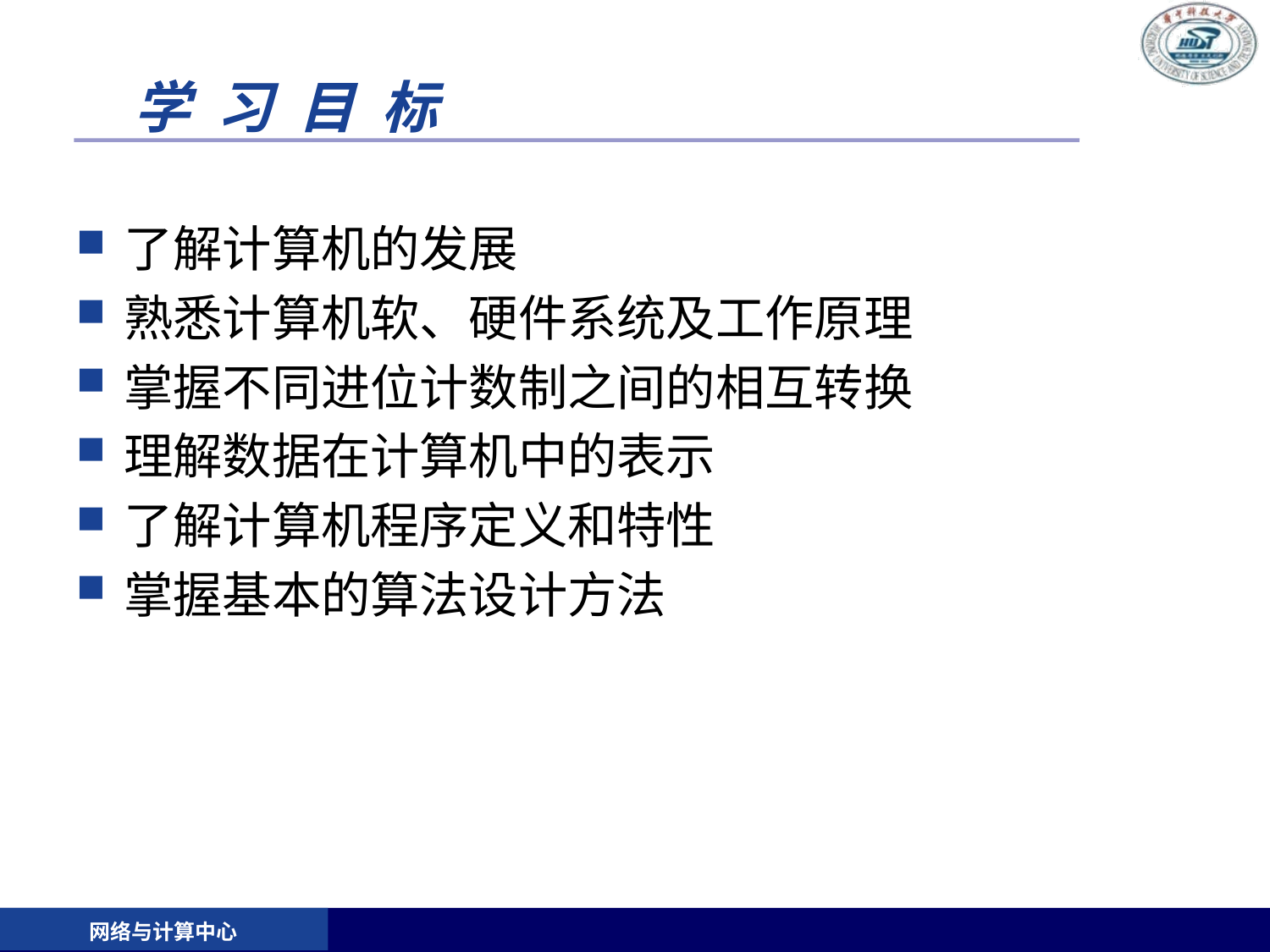

# 学  习  目  标
了解计算机的发展
熟悉计算机软、硬件系统及工作原理
掌握不同进位计数制之间的相互转换
理解数据在计算机中的表示
了解计算机程序定义和特性
掌握基本的算法设计方法

网络与计算中心